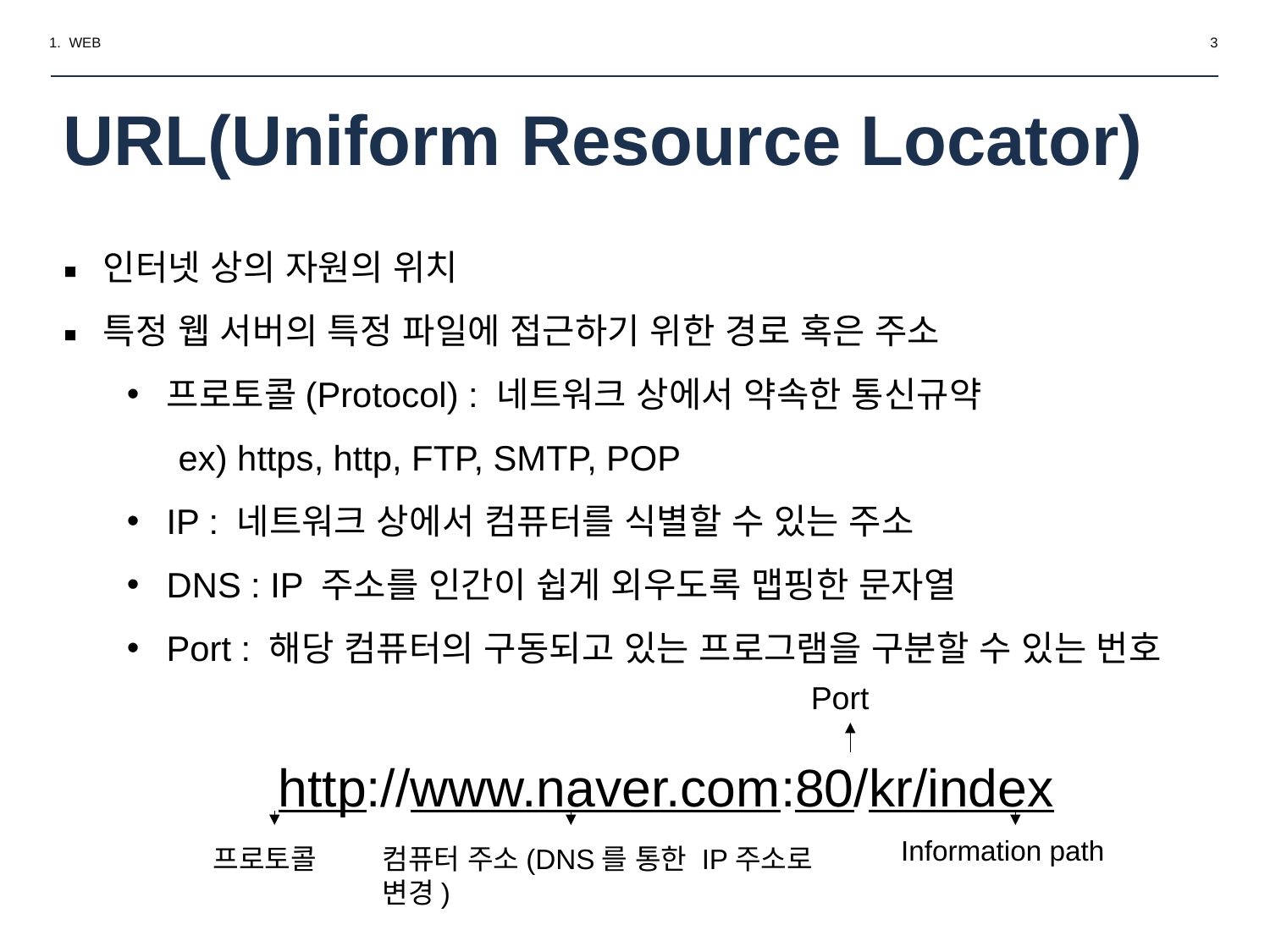

1.  WEB
3
# URL(Uniform Resource Locator)
인터넷 상의 자원의 위치
특정 웹 서버의 특정 파일에 접근하기 위한 경로 혹은 주소
프로토콜(Protocol) : 네트워크 상에서 약속한 통신규약
         ex) https, http, FTP, SMTP, POP
IP : 네트워크 상에서 컴퓨터를 식별할 수 있는 주소
DNS : IP 주소를 인간이 쉽게 외우도록 맵핑한 문자열
Port : 해당 컴퓨터의 구동되고 있는 프로그램을 구분할 수 있는 번호
Port
http://www.naver.com:80/kr/index
Information path
프로토콜
컴퓨터 주소(DNS를 통한 IP주소로 변경)